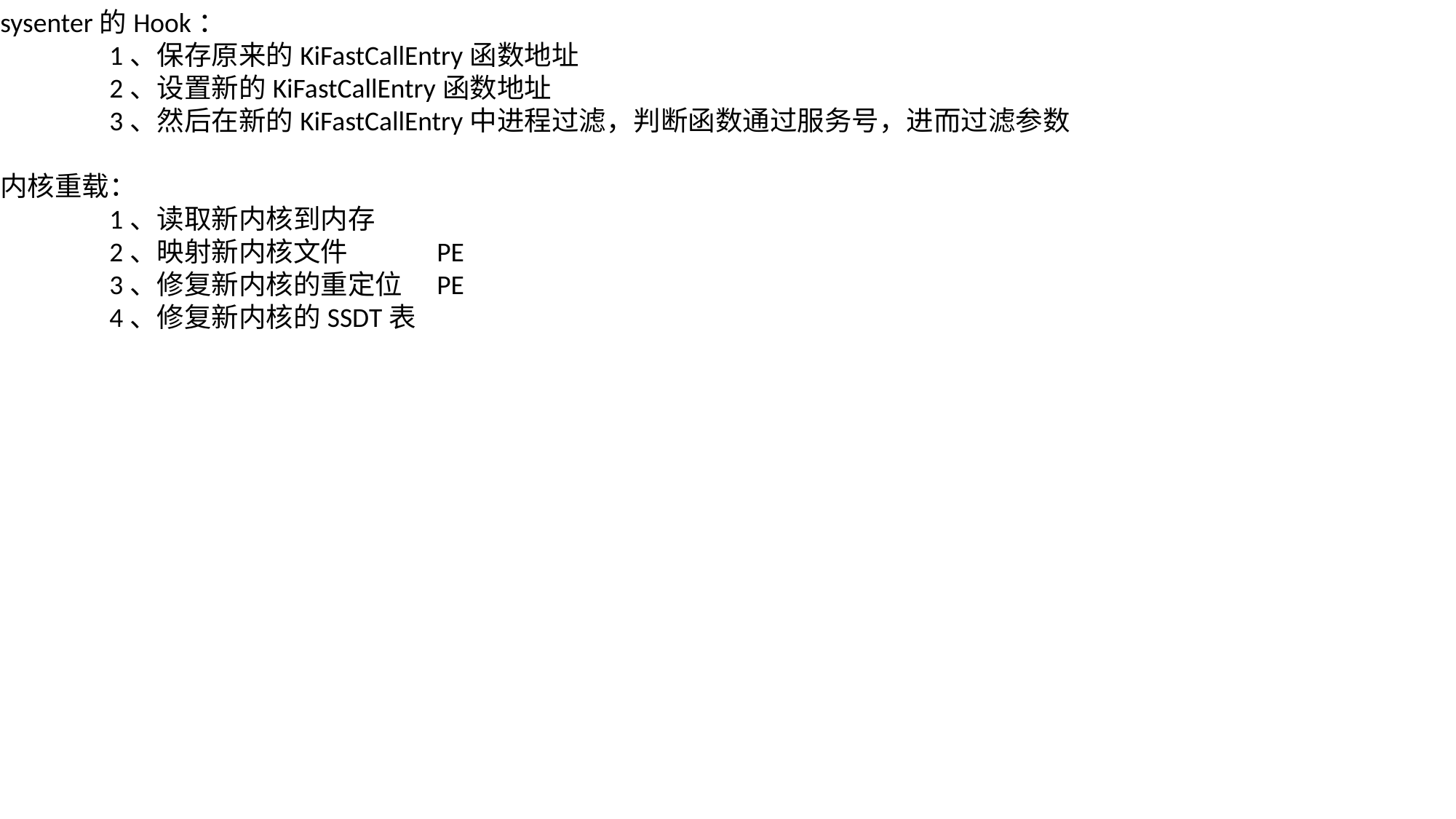

sysenter的Hook：
	1、保存原来的KiFastCallEntry函数地址
	2、设置新的KiFastCallEntry函数地址
	3、然后在新的KiFastCallEntry中进程过滤，判断函数通过服务号，进而过滤参数

内核重载：
	1、读取新内核到内存
	2、映射新内核文件	PE
	3、修复新内核的重定位	PE
	4、修复新内核的SSDT表